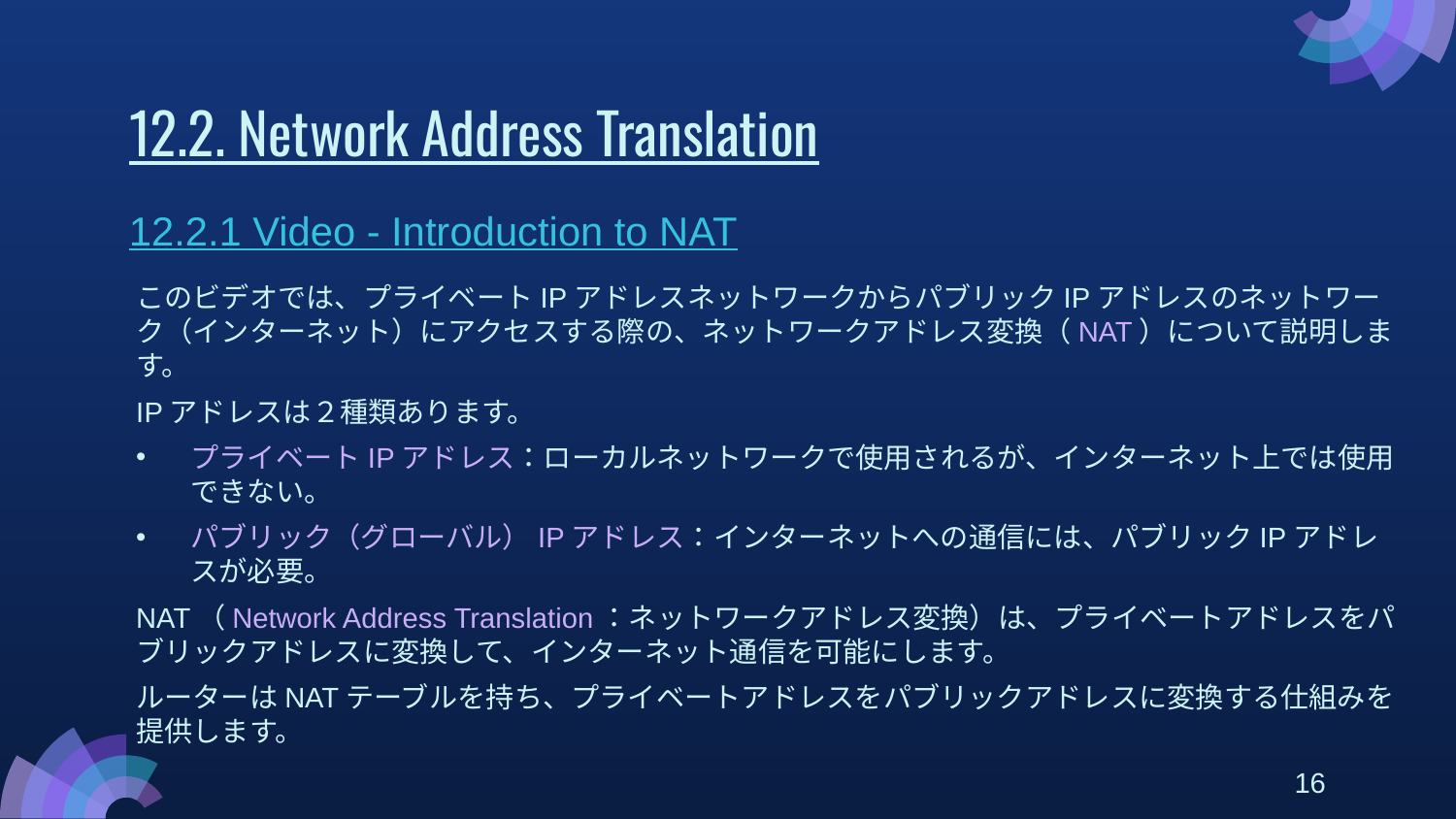

# 12.2. Network Address Translation
12.2.1 Video - Introduction to NAT
このビデオでは、プライベートIPアドレスネットワークからパブリックIPアドレスのネットワーク（インターネット）にアクセスする際の、ネットワークアドレス変換（NAT）について説明します。
IPアドレスは２種類あります。
プライベートIPアドレス：ローカルネットワークで使用されるが、インターネット上では使用できない。
パブリック（グローバル）IPアドレス：インターネットへの通信には、パブリックIPアドレスが必要。
NAT（Network Address Translation：ネットワークアドレス変換）は、プライベートアドレスをパブリックアドレスに変換して、インターネット通信を可能にします。
ルーターはNATテーブルを持ち、プライベートアドレスをパブリックアドレスに変換する仕組みを提供します。